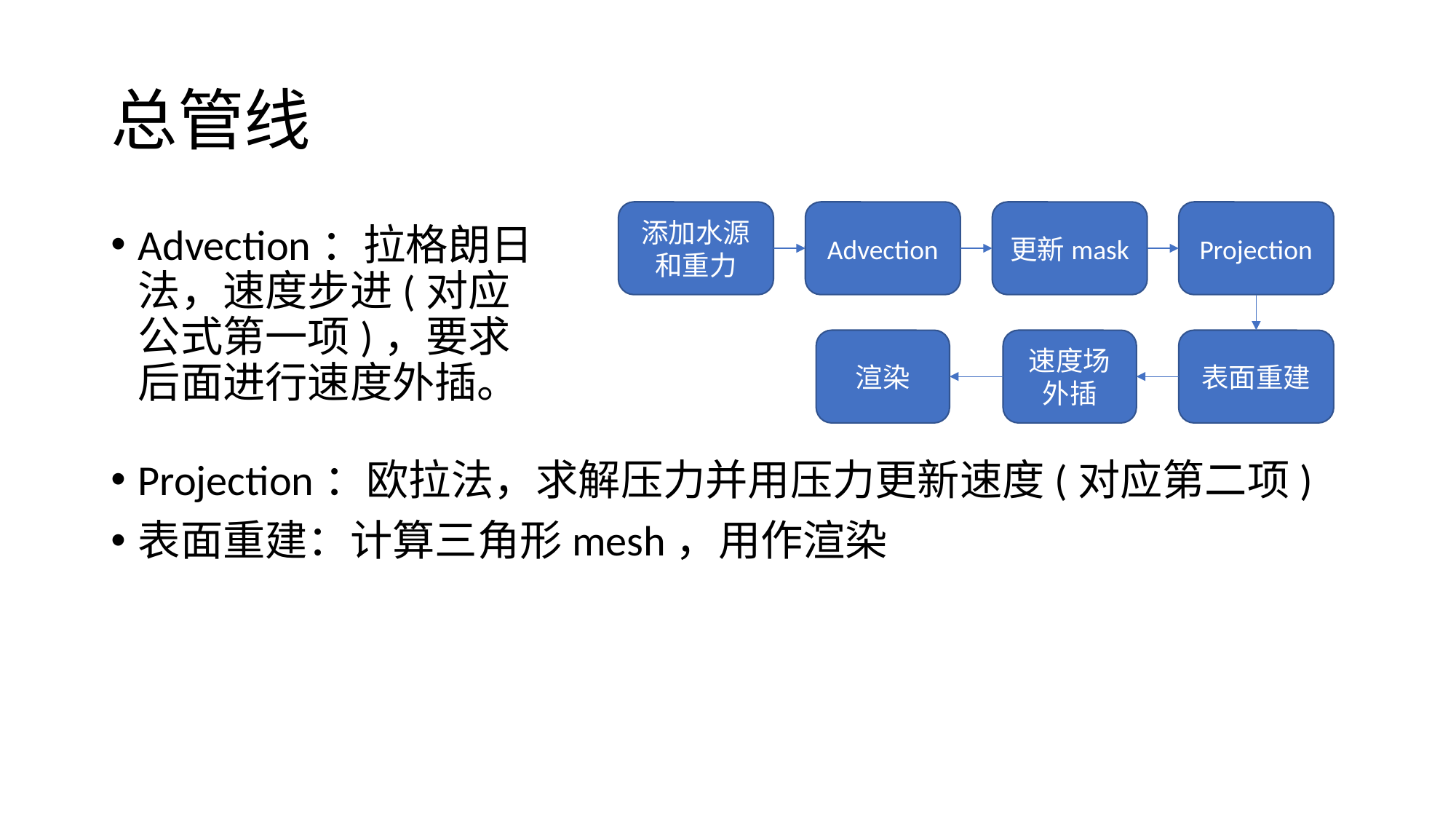

# 总管线
Projection
Advection
更新mask
添加水源和重力
Advection：拉格朗日法，速度步进(对应公式第一项)，要求后面进行速度外插。
表面重建
速度场外插
渲染
Projection：欧拉法，求解压力并用压力更新速度(对应第二项)
表面重建：计算三角形mesh，用作渲染